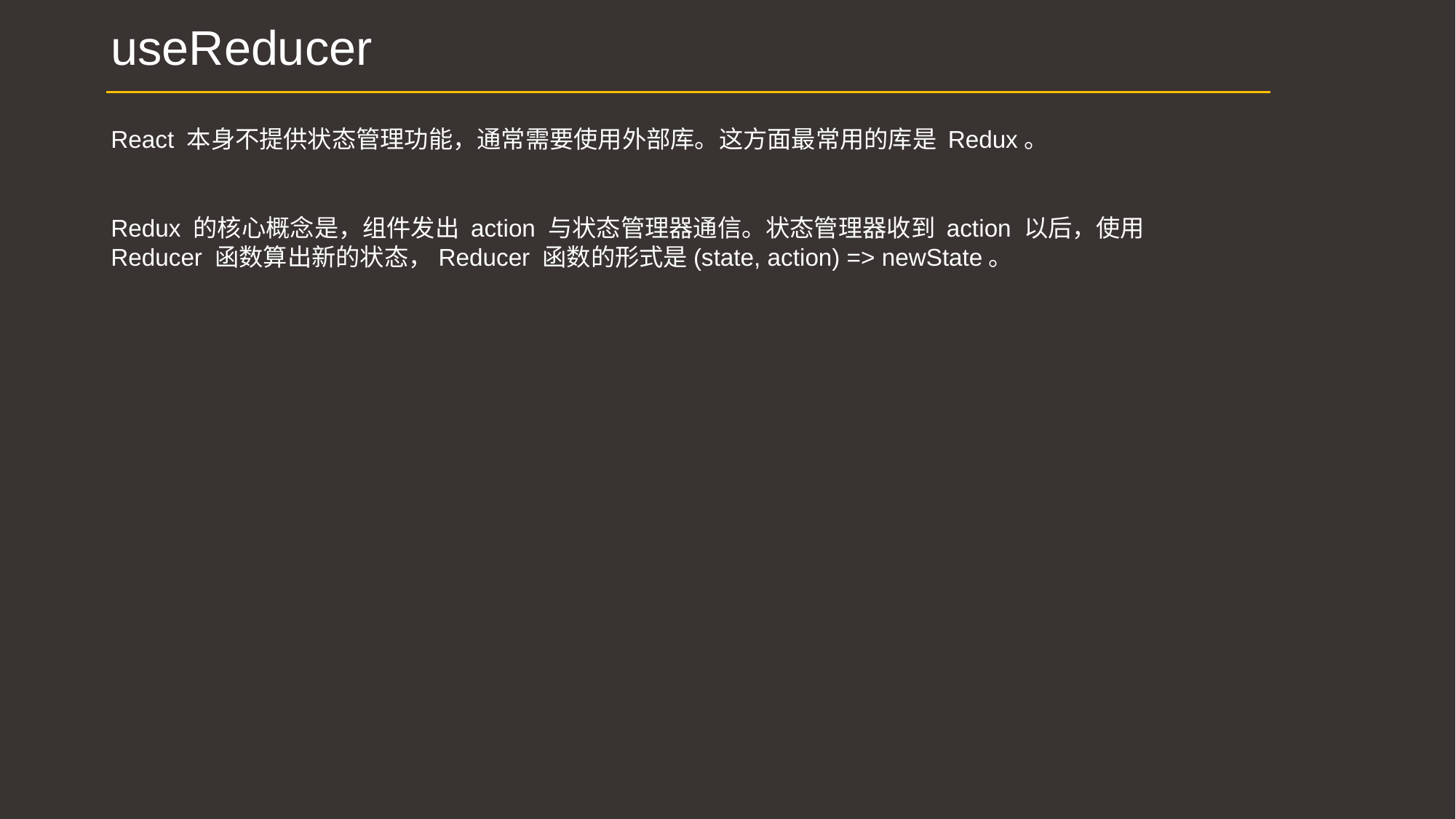

# useReducer
React 本身不提供状态管理功能，通常需要使用外部库。这方面最常用的库是 Redux。

Redux 的核心概念是，组件发出 action 与状态管理器通信。状态管理器收到 action 以后，使用 Reducer 函数算出新的状态，Reducer 函数的形式是(state, action) => newState。